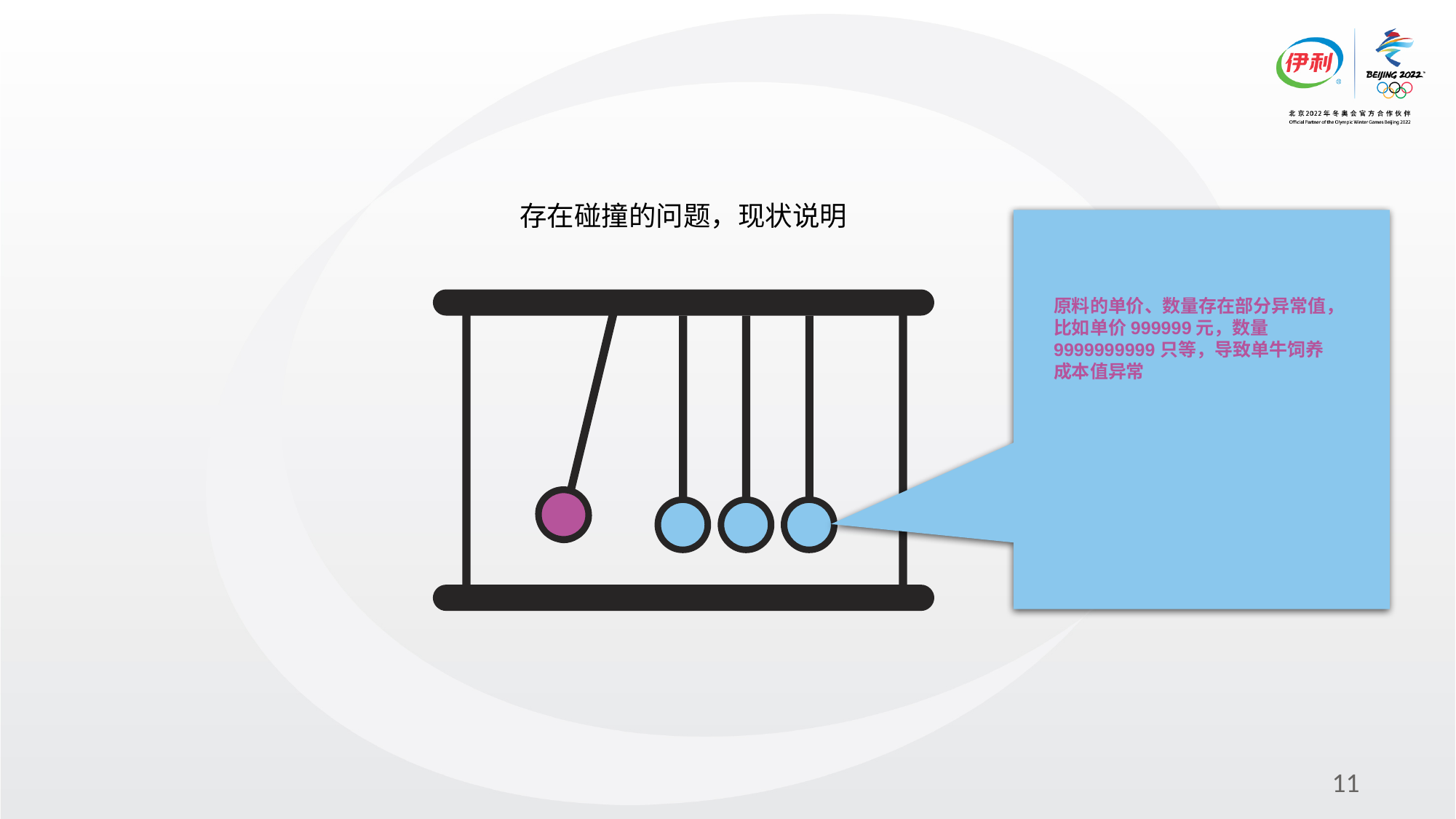

存在碰撞的问题，现状说明

原料的单价、数量存在部分异常值，比如单价999999元，数量9999999999只等，导致单牛饲养成本值异常
11